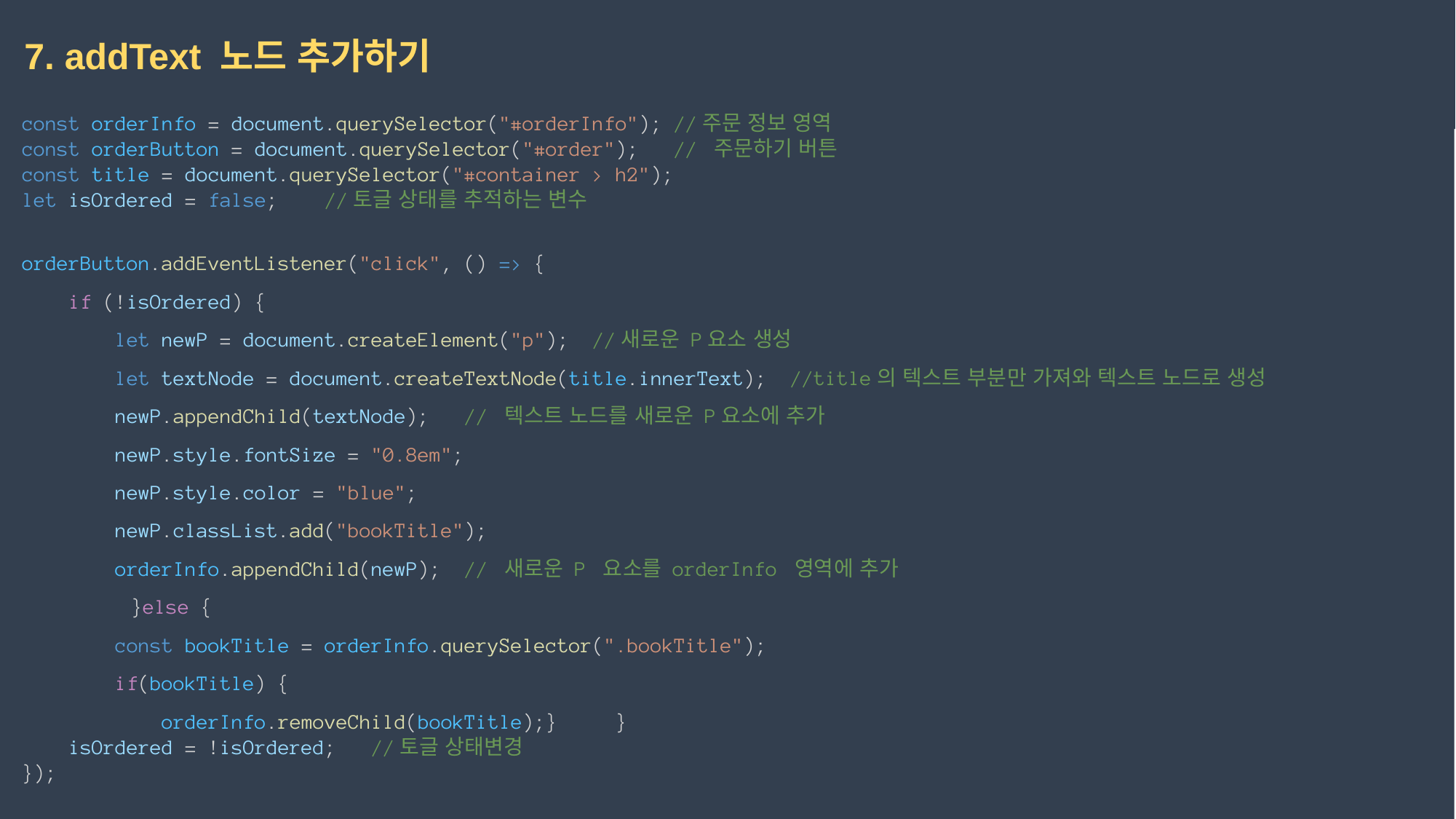

7. addText 노드 추가하기
 const orderInfo = document.querySelector("#orderInfo"); //주문 정보 영역
 const orderButton = document.querySelector("#order");   // 주문하기 버튼
 const title = document.querySelector("#container > h2");
 let isOrdered = false;    //토글 상태를 추적하는 변수

 orderButton.addEventListener("click", () => {
     if (!isOrdered) {
         let newP = document.createElement("p");  //새로운 P요소 생성
         let textNode = document.createTextNode(title.innerText);  //title의 텍스트 부분만 가져와 텍스트 노드로 생성
         newP.appendChild(textNode);   // 텍스트 노드를 새로운 P요소에 추가
         newP.style.fontSize = "0.8em";
         newP.style.color = "blue";
         newP.classList.add("bookTitle");
         orderInfo.appendChild(newP);  // 새로운 P 요소를 orderInfo 영역에 추가
    	 }else {
         const bookTitle = orderInfo.querySelector(".bookTitle");
         if(bookTitle) {
             orderInfo.removeChild(bookTitle);}     }
     isOrdered = !isOrdered;   //토글 상태변경
 });
2023-03-21
권민지